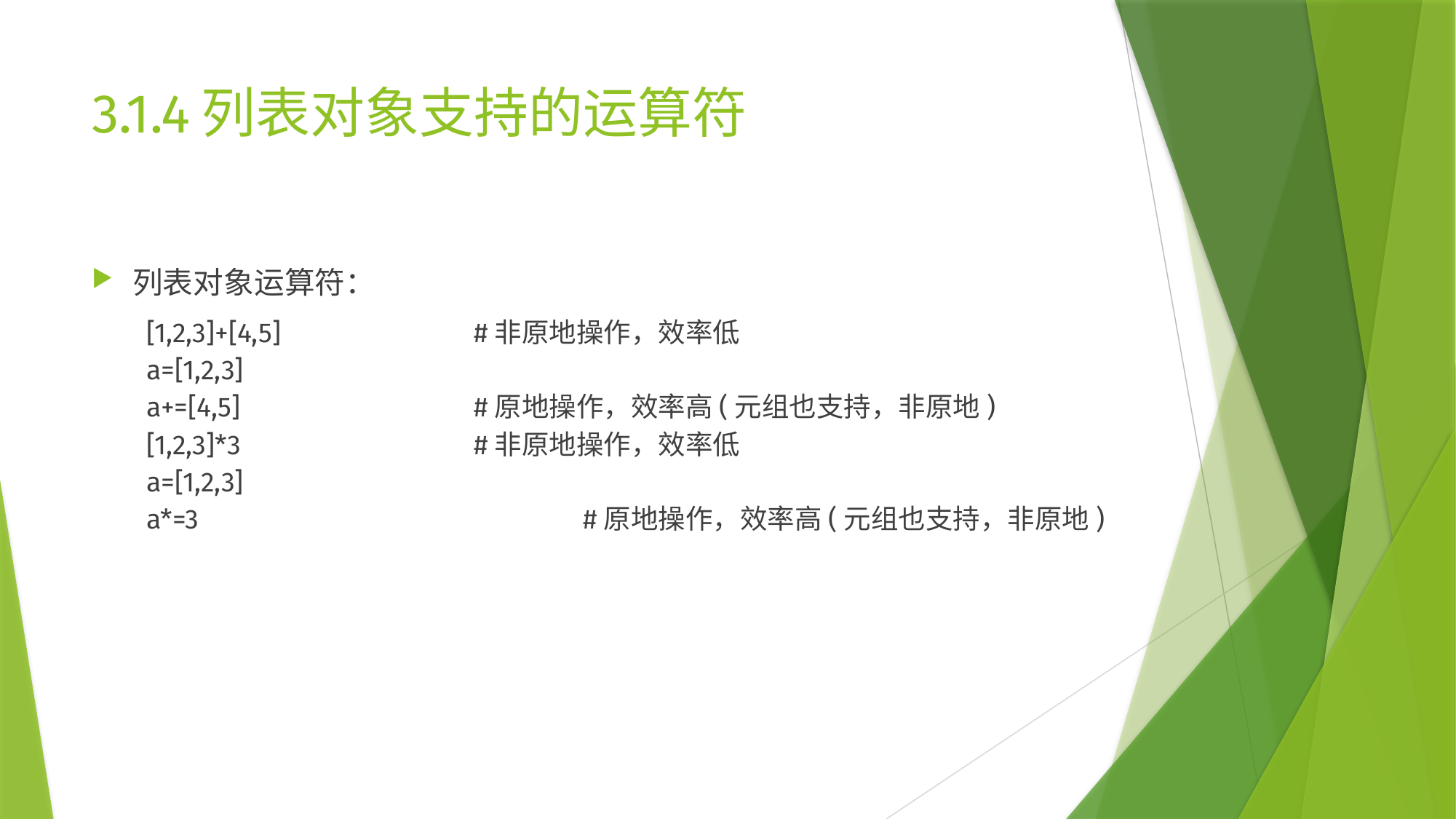

# 3.1.4	列表对象支持的运算符
列表对象运算符：
[1,2,3]+[4,5]		#非原地操作，效率低
a=[1,2,3]
a+=[4,5]			#原地操作，效率高(元组也支持，非原地)
[1,2,3]*3			#非原地操作，效率低
a=[1,2,3]
a*=3				#原地操作，效率高(元组也支持，非原地)